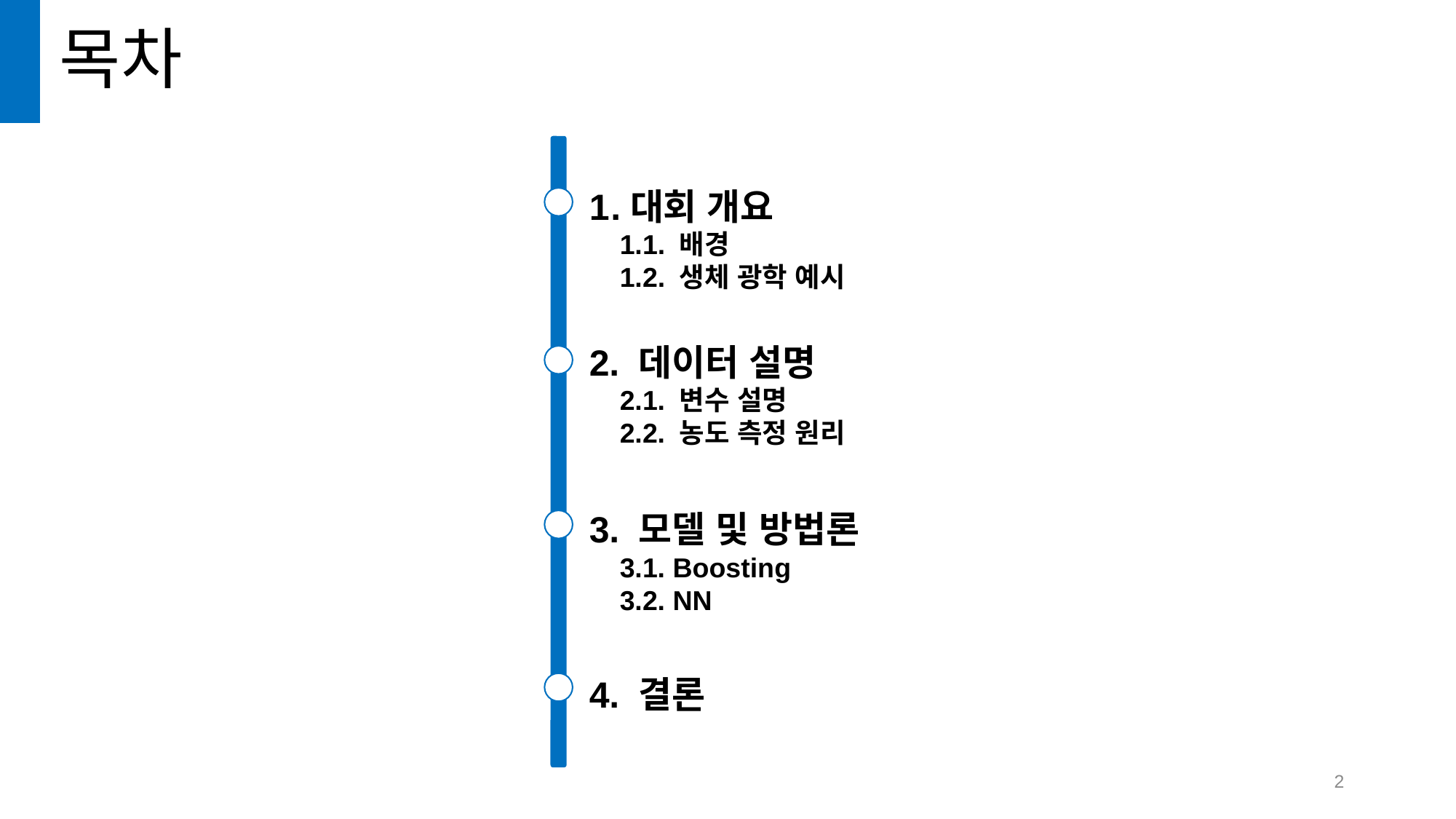

# 목차

대회 개요
    1.1. 배경
    1.2. 생체 광학 예시

2. 데이터 설명
    2.1. 변수 설명
    2.2. 농도 측정 원리

3. 모델 및 방법론
    3.1. Boosting
    3.2. NN

4. 결론

2